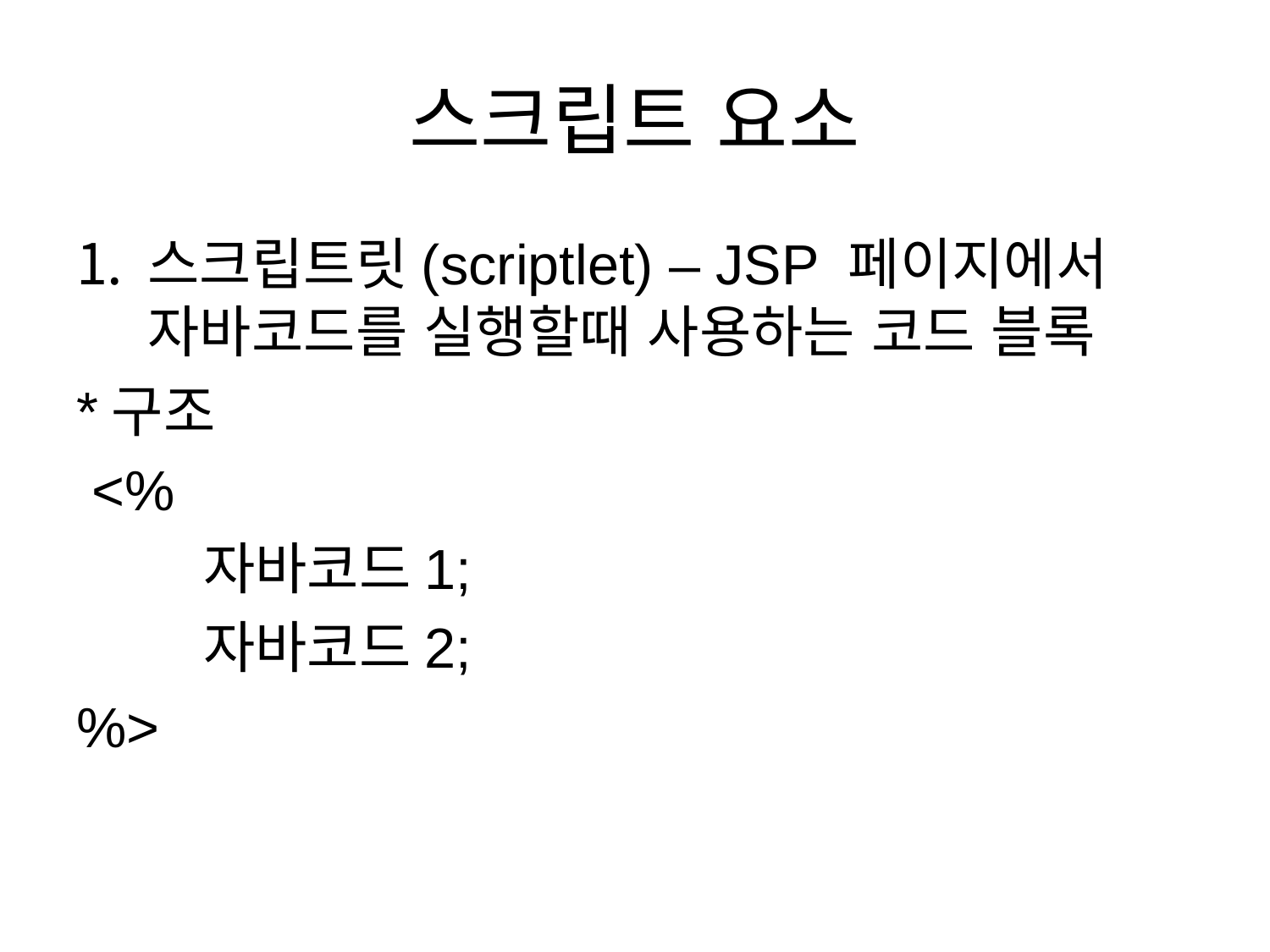

# 스크립트 요소
스크립트릿(scriptlet) – JSP 페이지에서 자바코드를 실행할때 사용하는 코드 블록
*구조
 <%
	자바코드1;
	자바코드2;
%>